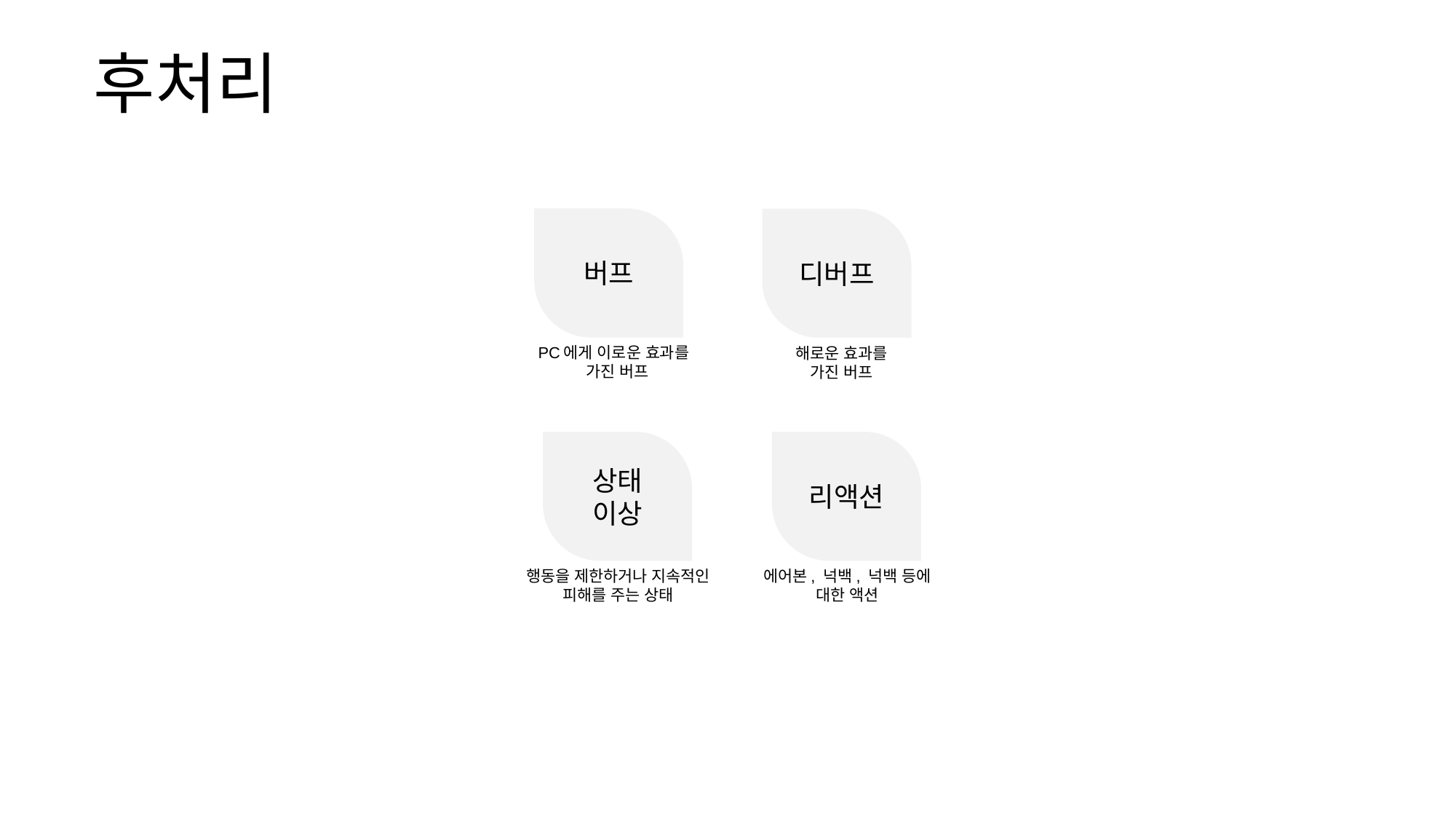

후처리
버프
디버프
PC에게 이로운 효과를
 가진 버프
해로운 효과를
가진 버프
상태
이상
리액션
행동을 제한하거나 지속적인 피해를 주는 상태
에어본, 넉백, 넉백 등에
대한 액션